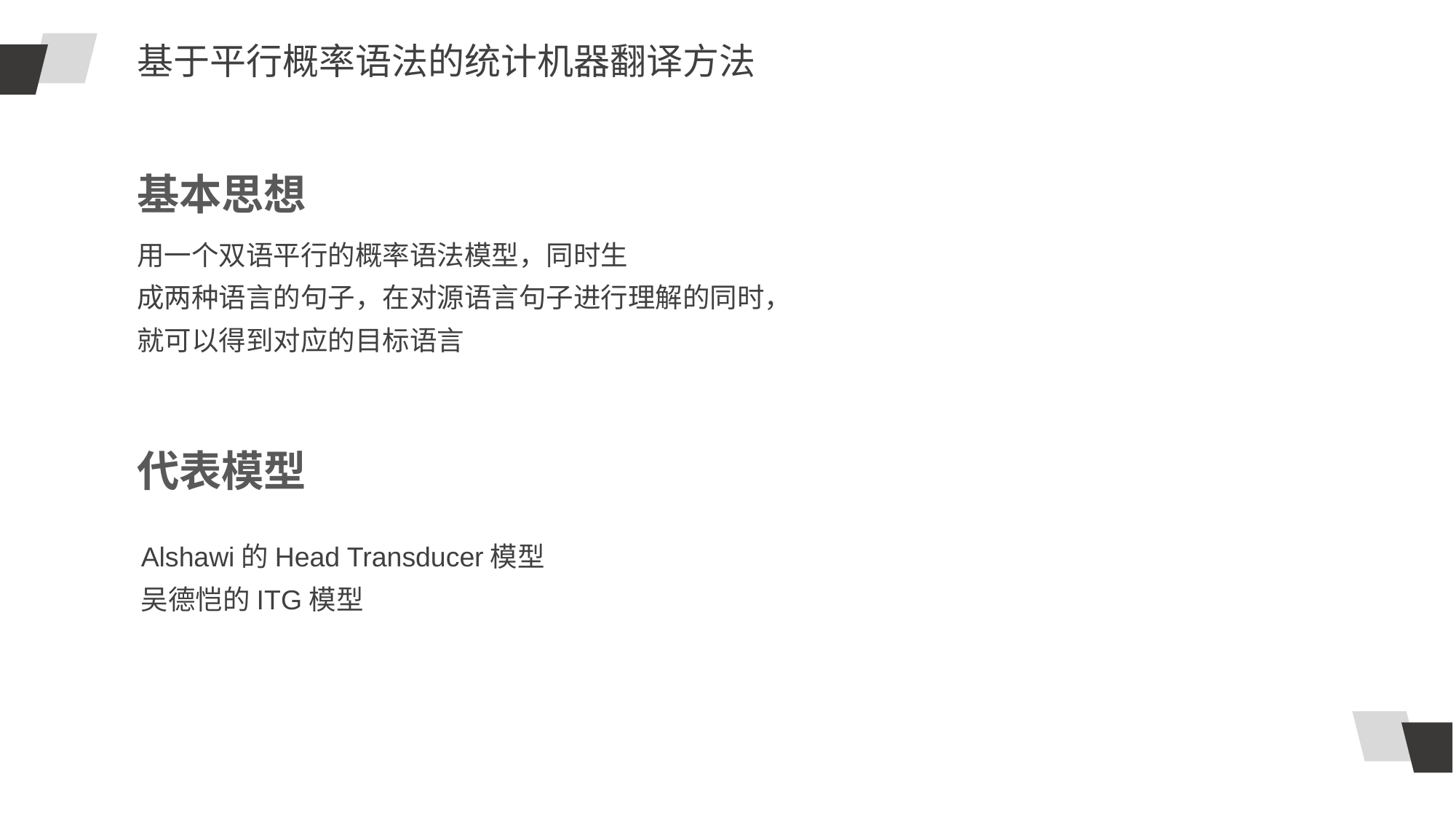

基于平行概率语法的统计机器翻译方法
基本思想
用一个双语平行的概率语法模型，同时生
成两种语言的句子，在对源语言句子进行理解的同时，就可以得到对应的目标语言
代表模型
Alshawi的Head Transducer模型
吴德恺的ITG模型